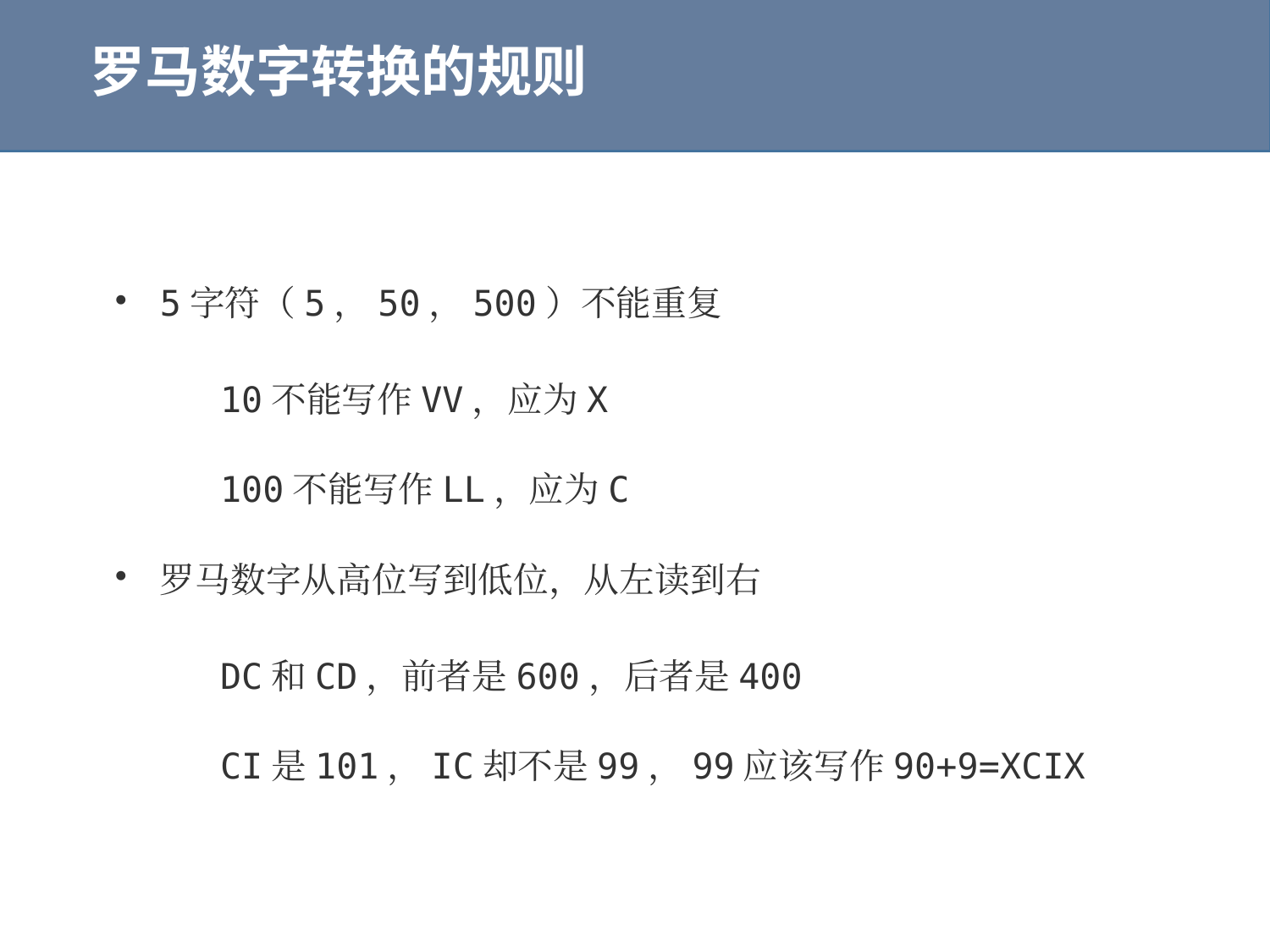

# 罗马数字转换的规则
5字符（5，50，500）不能重复
10不能写作VV，应为X
100不能写作LL，应为C
罗马数字从高位写到低位，从左读到右
DC和CD，前者是600，后者是400
CI是101，IC却不是99，99应该写作90+9=XCIX